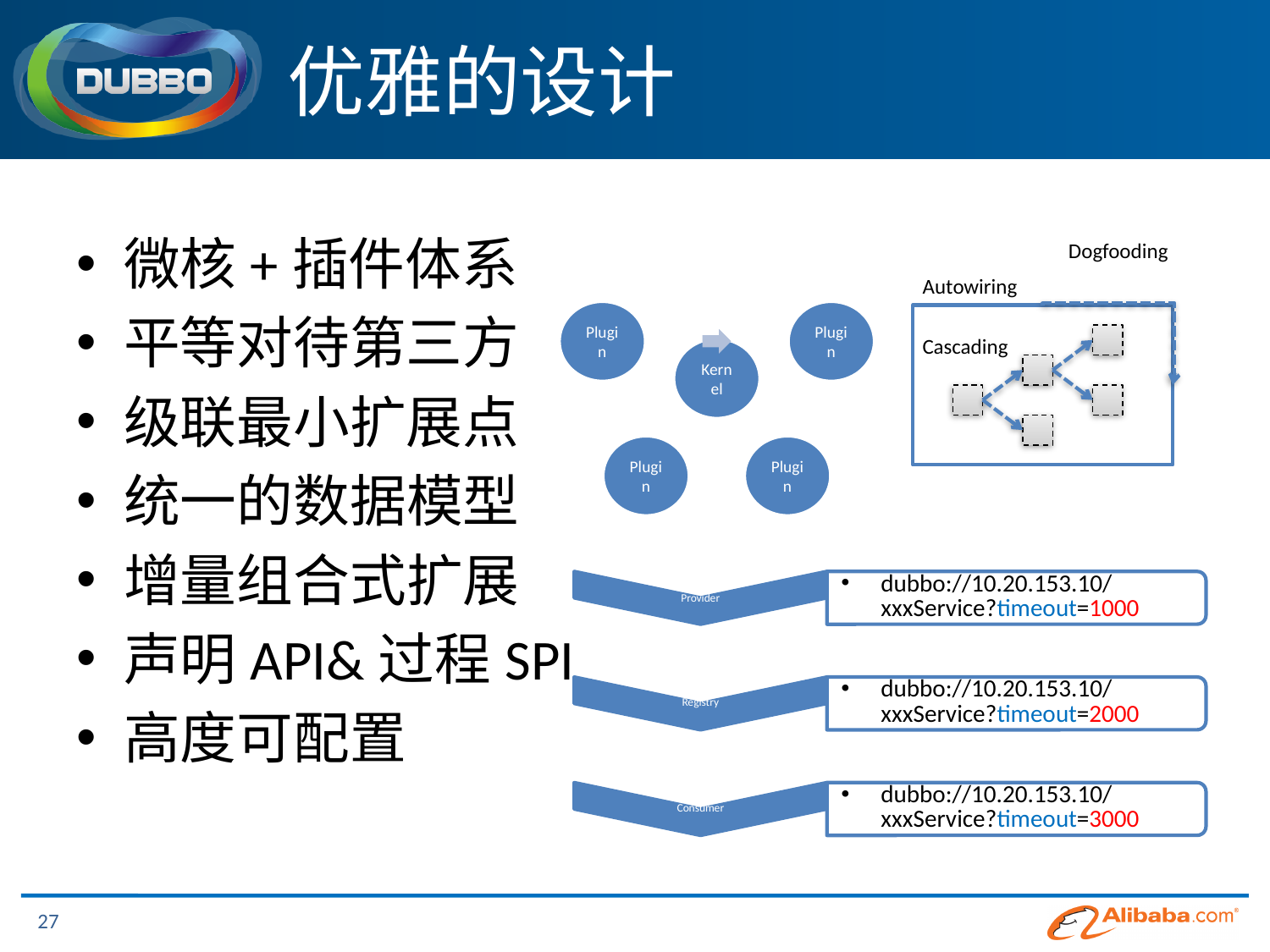

# 优雅的设计
Kernel
Plugin
Plugin
Plugin
Plugin
微核+插件体系
平等对待第三方
级联最小扩展点
统一的数据模型
增量组合式扩展
声明API&过程SPI
高度可配置
Dogfooding
Autowiring

Cascading

Provider
Registry
dubbo://10.20.153.10/xxxService?timeout=2000
Consumer
dubbo://10.20.153.10/xxxService?timeout=3000
dubbo://10.20.153.10/xxxService?timeout=1000
27